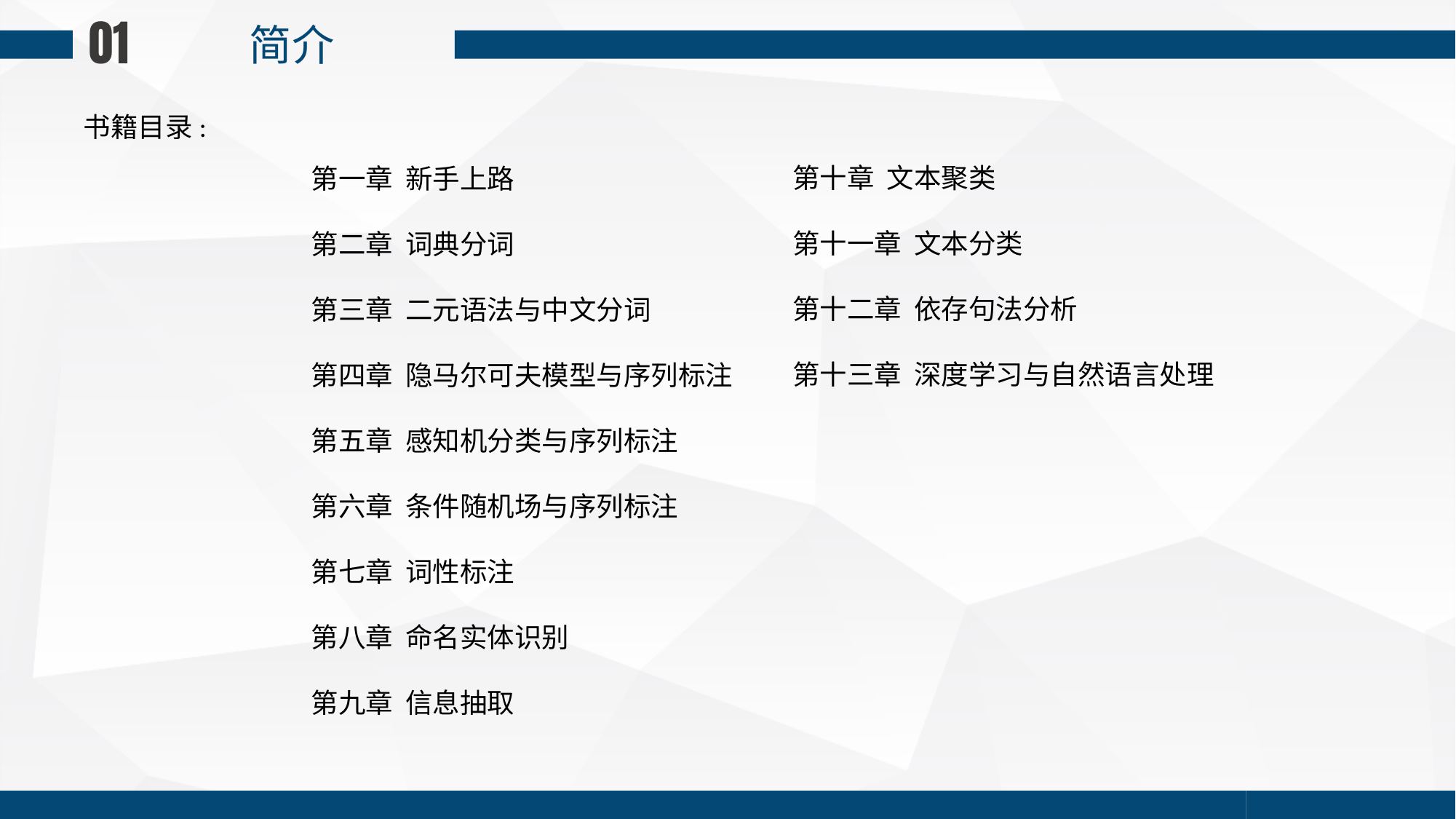

01
简介

书籍目录:
第十章  文本聚类
第十一章  文本分类
第十二章  依存句法分析
第十三章  深度学习与自然语言处理

第一章  新手上路
第二章  词典分词
第三章  二元语法与中文分词
第四章  隐马尔可夫模型与序列标注
第五章  感知机分类与序列标注
第六章  条件随机场与序列标注
第七章  词性标注
第八章  命名实体识别
第九章  信息抽取